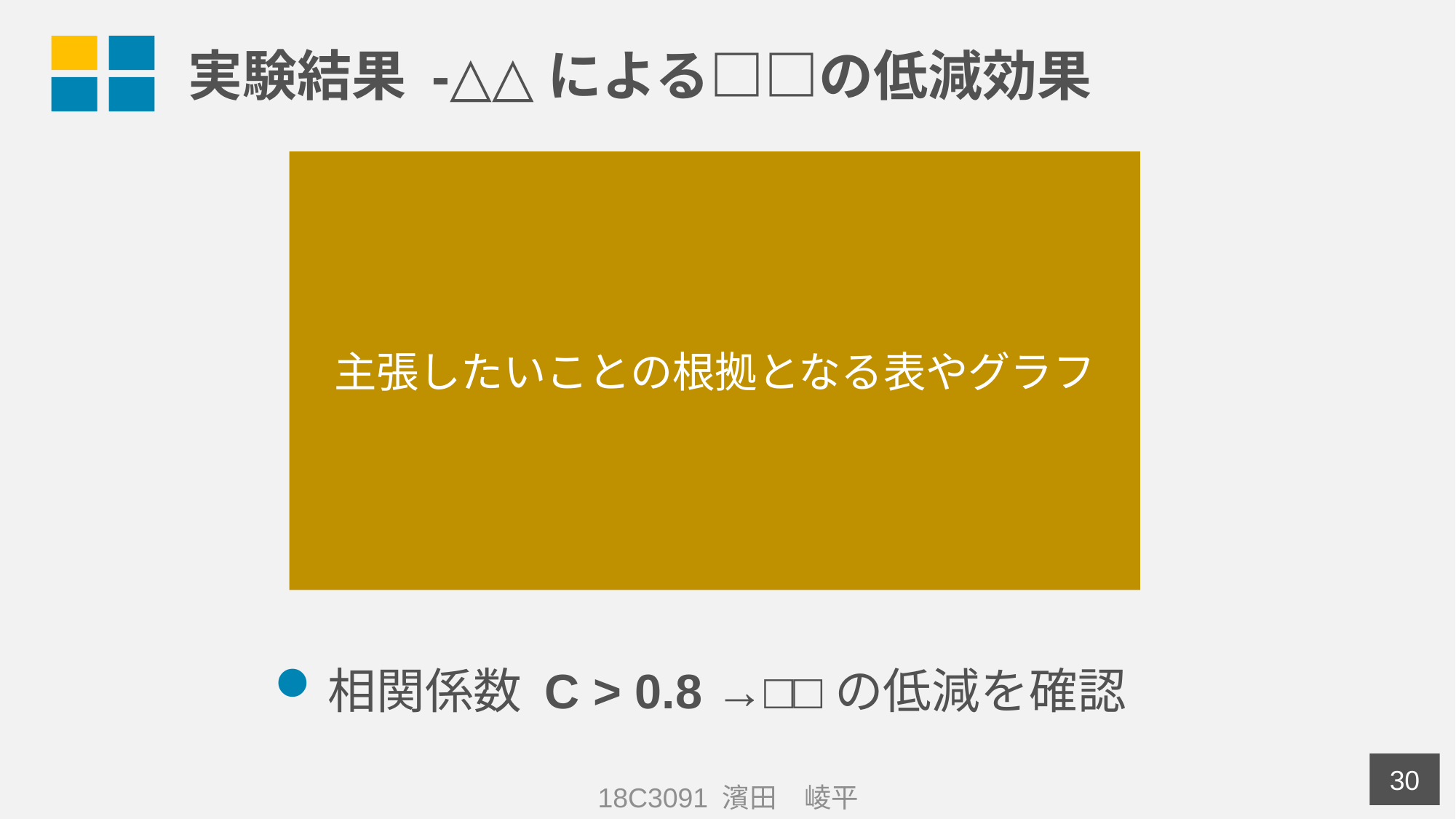

# 実験結果 -△△による□□の低減効果
主張したいことの根拠となる表やグラフ
相関係数 C > 0.8 →□□の低減を確認
30
18C3091 濱田　崚平